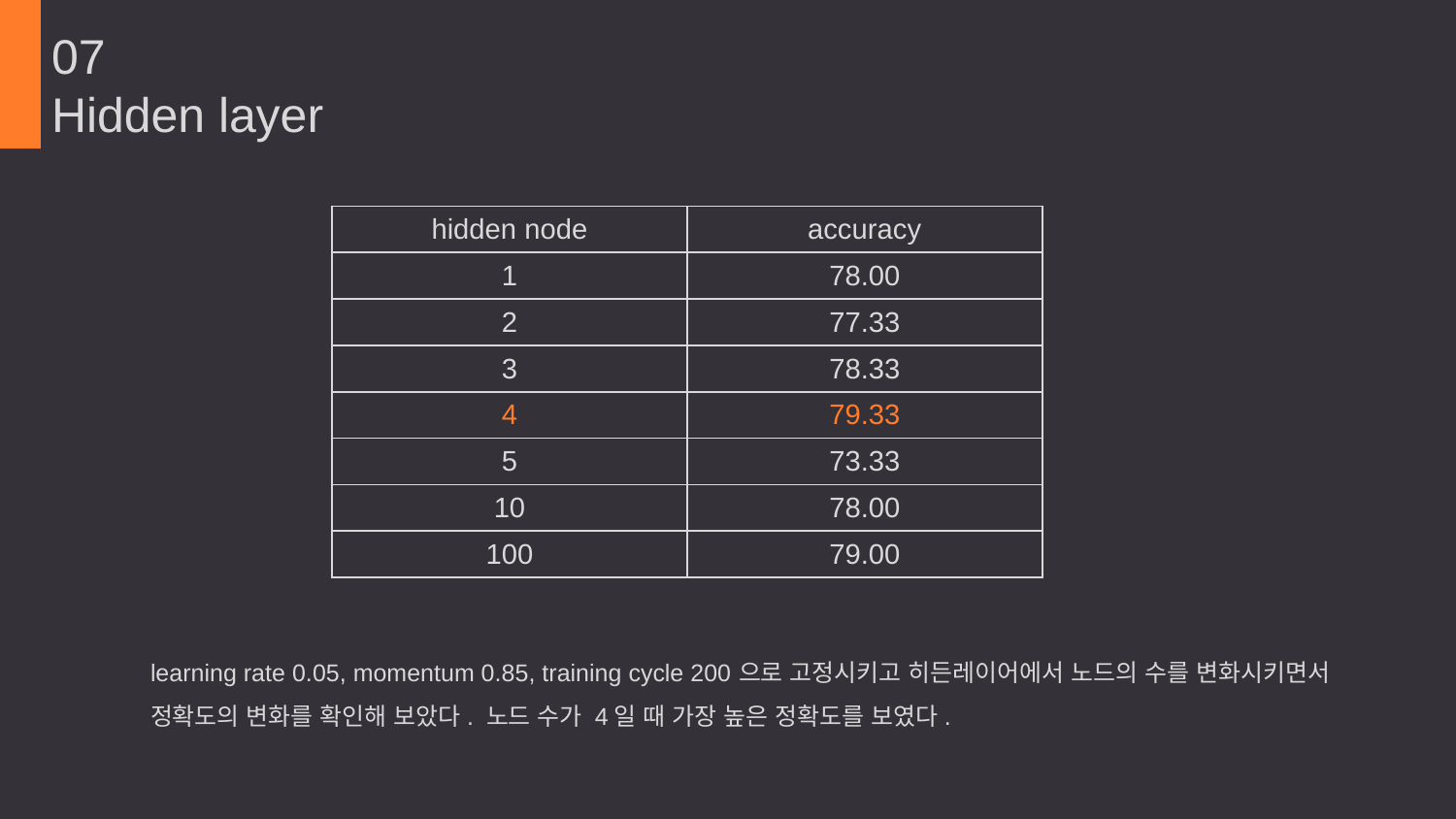

07
Hidden layer
| hidden node | accuracy |
| --- | --- |
| 1 | 78.00 |
| 2 | 77.33 |
| 3 | 78.33 |
| 4 | 79.33 |
| 5 | 73.33 |
| 10 | 78.00 |
| 100 | 79.00 |
learning rate 0.05, momentum 0.85, training cycle 200으로 고정시키고 히든레이어에서 노드의 수를 변화시키면서
정확도의 변화를 확인해 보았다. 노드 수가 4일 때 가장 높은 정확도를 보였다.